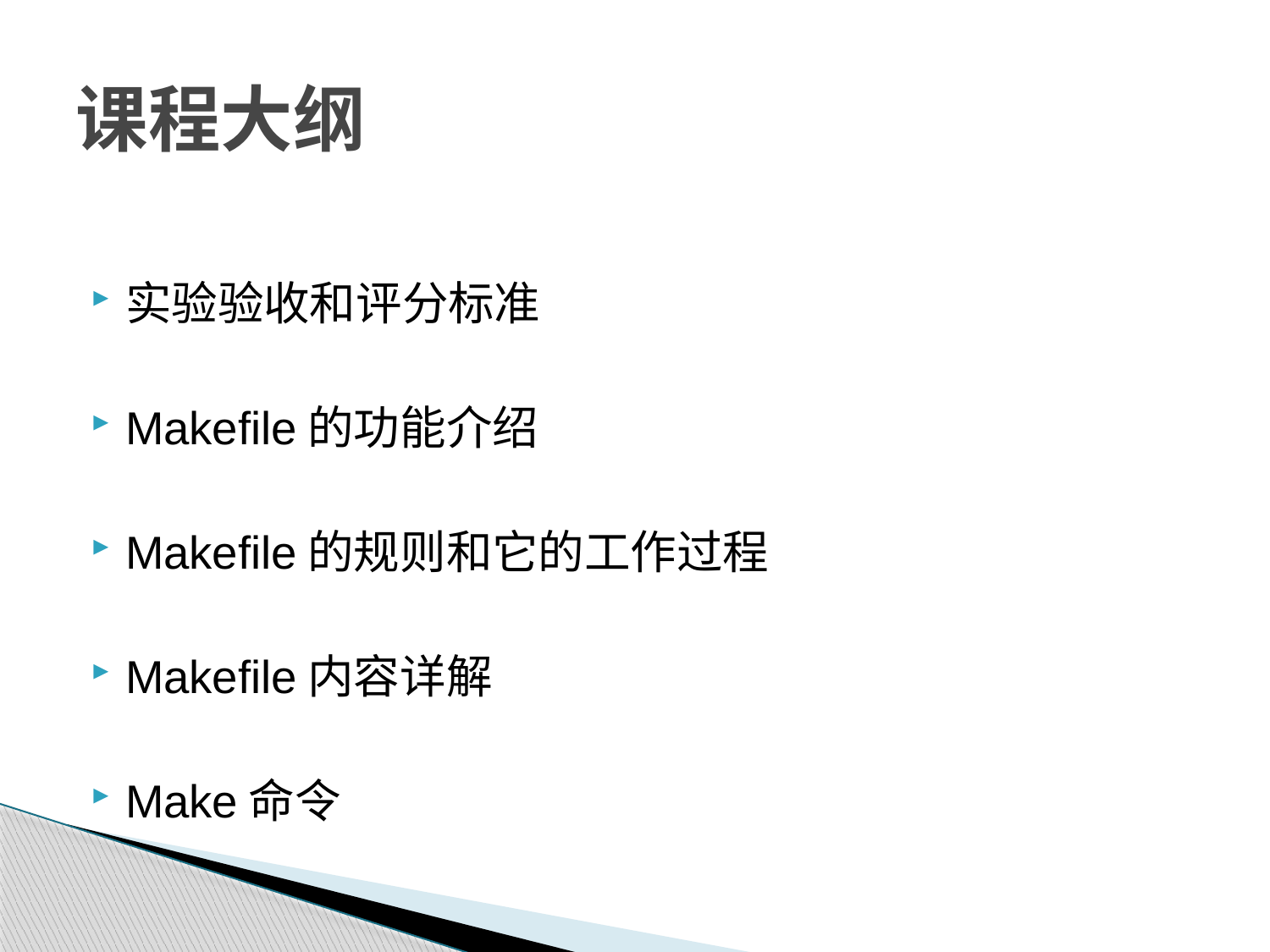

# 课程大纲

实验验收和评分标准

Makefile的功能介绍

Makefile的规则和它的工作过程

Makefile内容详解

Make命令